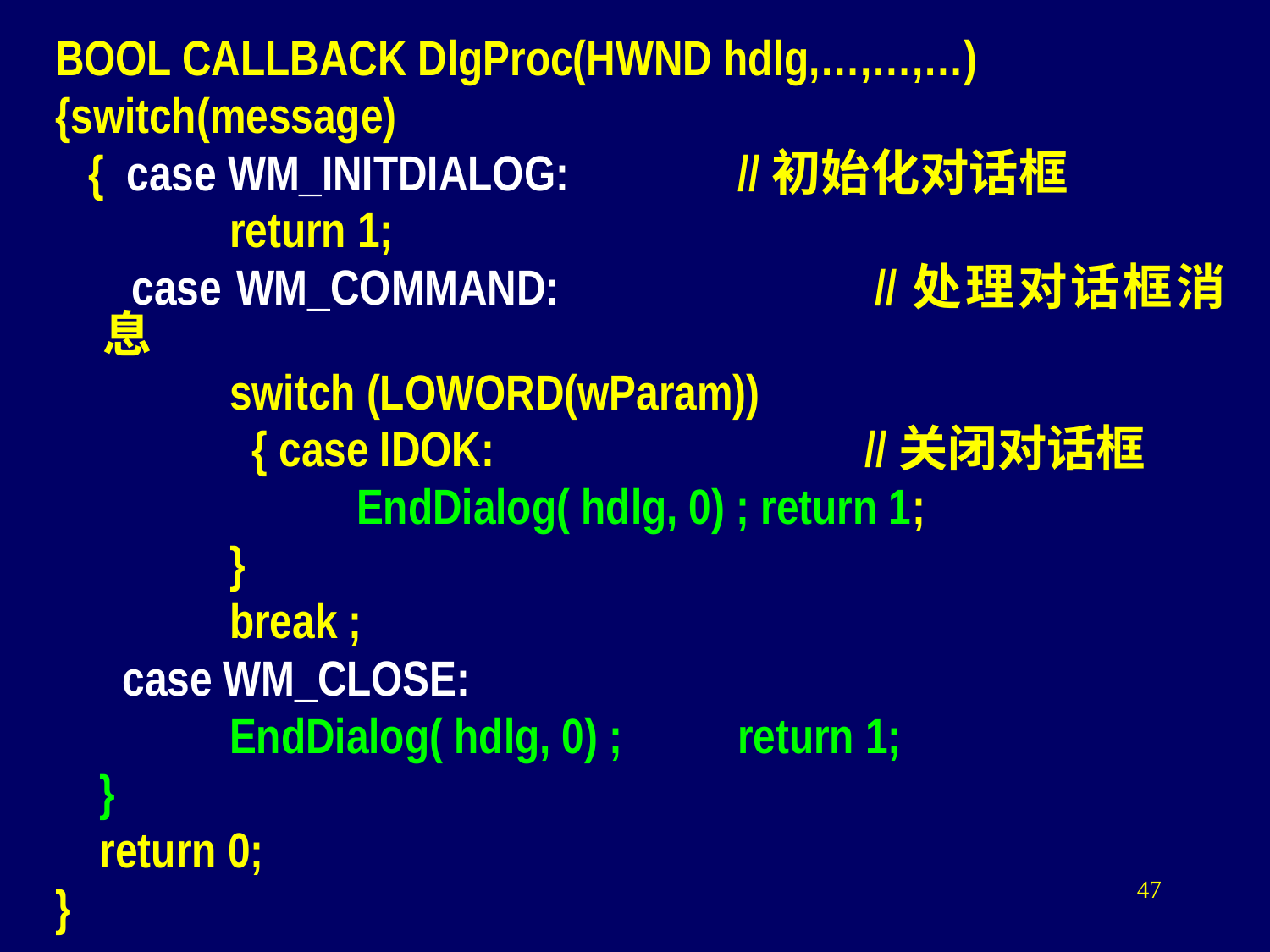

BOOL CALLBACK DlgProc(HWND hdlg,…,…,…)
{switch(message)
   {  case WM_INITDIALOG:	 	//初始化对话框
		return 1;
	  case WM_COMMAND:			//处理对话框消息
		switch (LOWORD(wParam))
		  { case IDOK:              		//关闭对话框
                	EndDialog( hdlg, 0) ; return 1;
           	}
        	break ;
      case WM_CLOSE:
      	EndDialog( hdlg, 0) ;	return 1;
    }
    return 0;
}
47